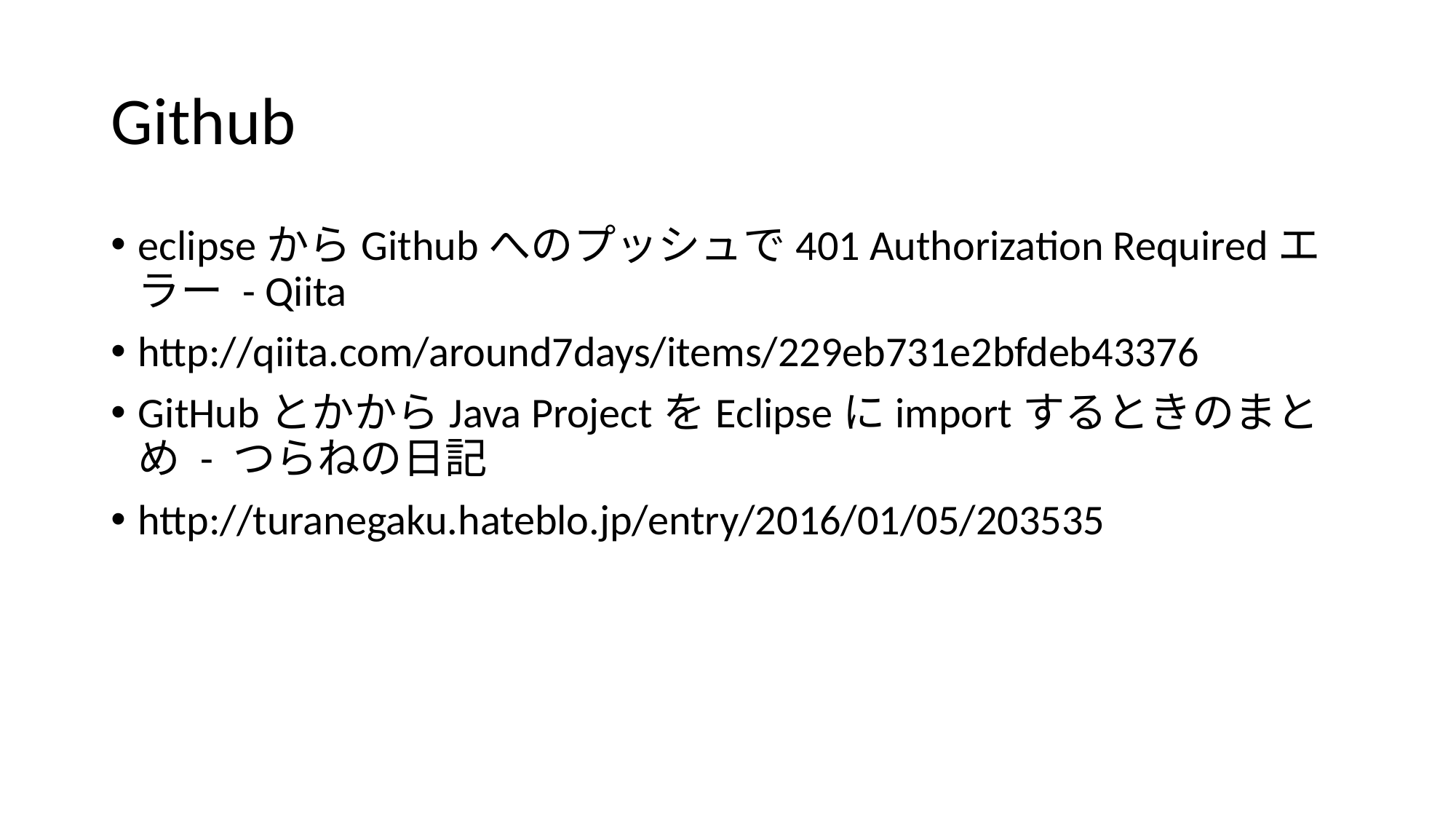

# Github
eclipseからGithubへのプッシュで401 Authorization Requiredエラー - Qiita
http://qiita.com/around7days/items/229eb731e2bfdeb43376
GitHubとかからJava ProjectをEclipseにimportするときのまとめ - つらねの日記
http://turanegaku.hateblo.jp/entry/2016/01/05/203535